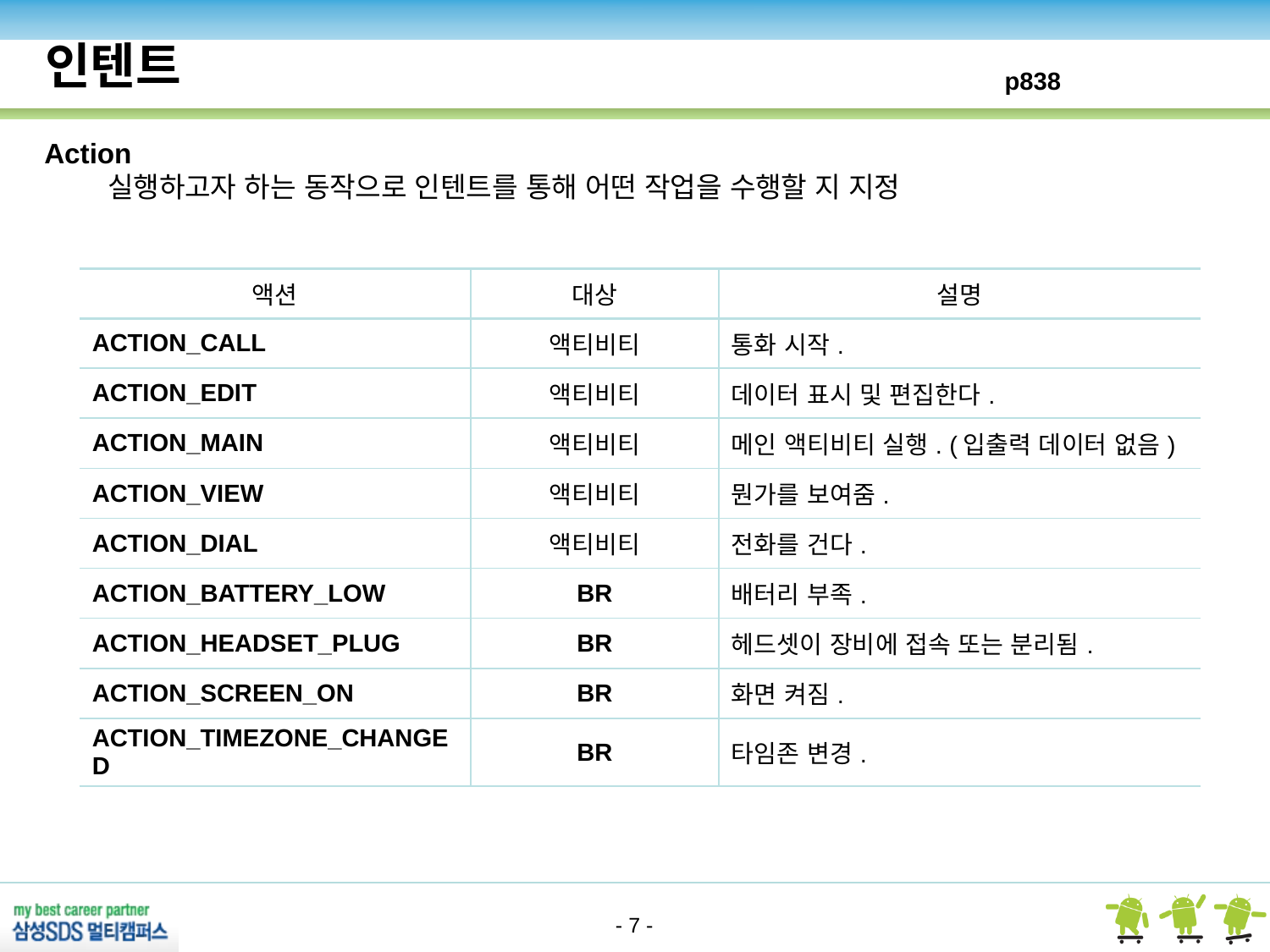

인텐트
p838
Action
실행하고자 하는 동작으로 인텐트를 통해 어떤 작업을 수행할 지 지정
| 액션 | 대상 | 설명 |
| --- | --- | --- |
| ACTION\_CALL | 액티비티 | 통화 시작. |
| ACTION\_EDIT | 액티비티 | 데이터 표시 및 편집한다. |
| ACTION\_MAIN | 액티비티 | 메인 액티비티 실행. (입출력 데이터 없음) |
| ACTION\_VIEW | 액티비티 | 뭔가를 보여줌. |
| ACTION\_DIAL | 액티비티 | 전화를 건다. |
| ACTION\_BATTERY\_LOW | BR | 배터리 부족. |
| ACTION\_HEADSET\_PLUG | BR | 헤드셋이 장비에 접속 또는 분리됨. |
| ACTION\_SCREEN\_ON | BR | 화면 켜짐. |
| ACTION\_TIMEZONE\_CHANGED | BR | 타임존 변경. |

- 7 -